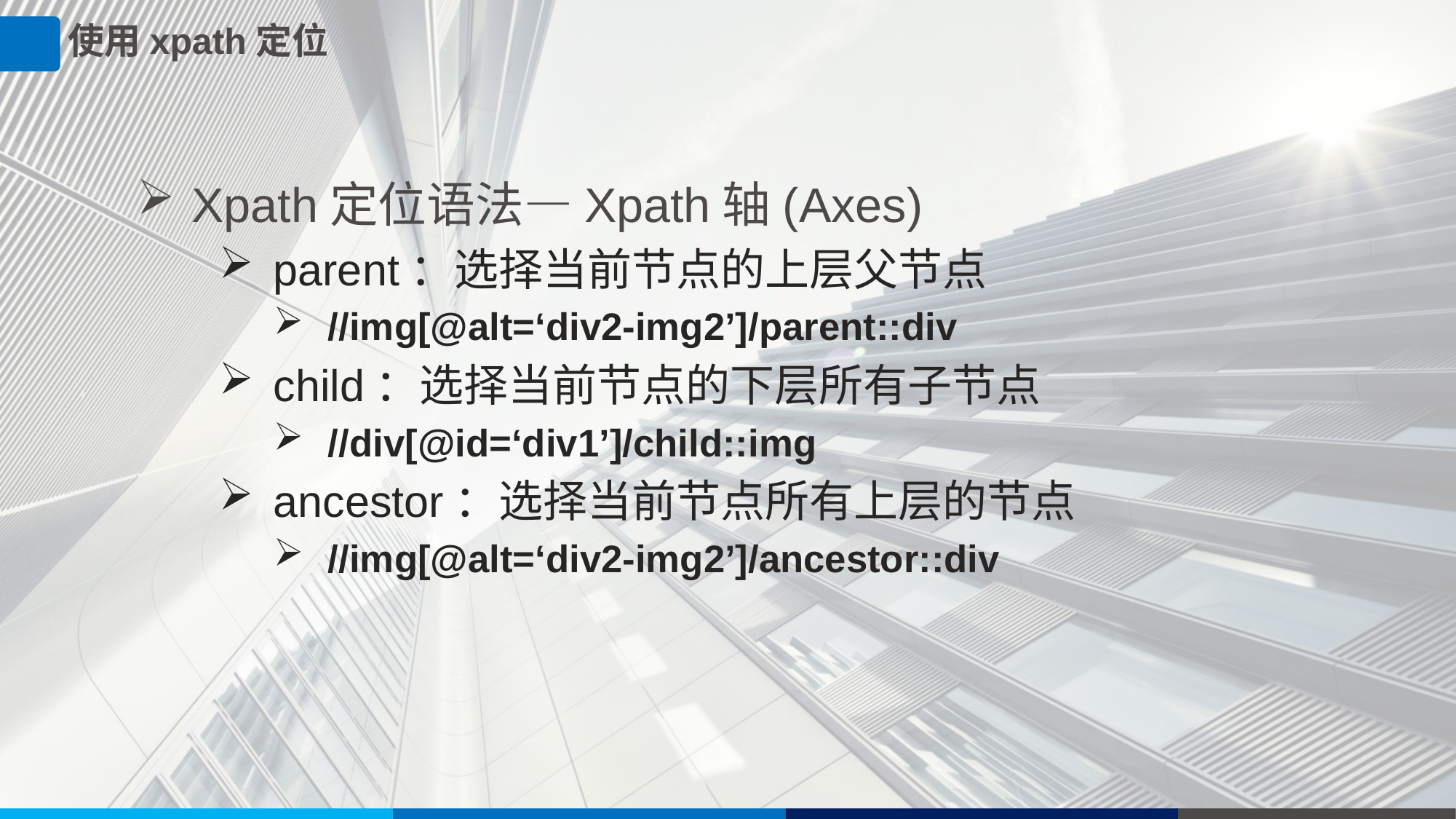

使用xpath定位
Xpath定位语法—Xpath轴(Axes)
parent：选择当前节点的上层父节点
//img[@alt=‘div2-img2’]/parent::div
child：选择当前节点的下层所有子节点
//div[@id=‘div1’]/child::img
ancestor：选择当前节点所有上层的节点
//img[@alt=‘div2-img2’]/ancestor::div